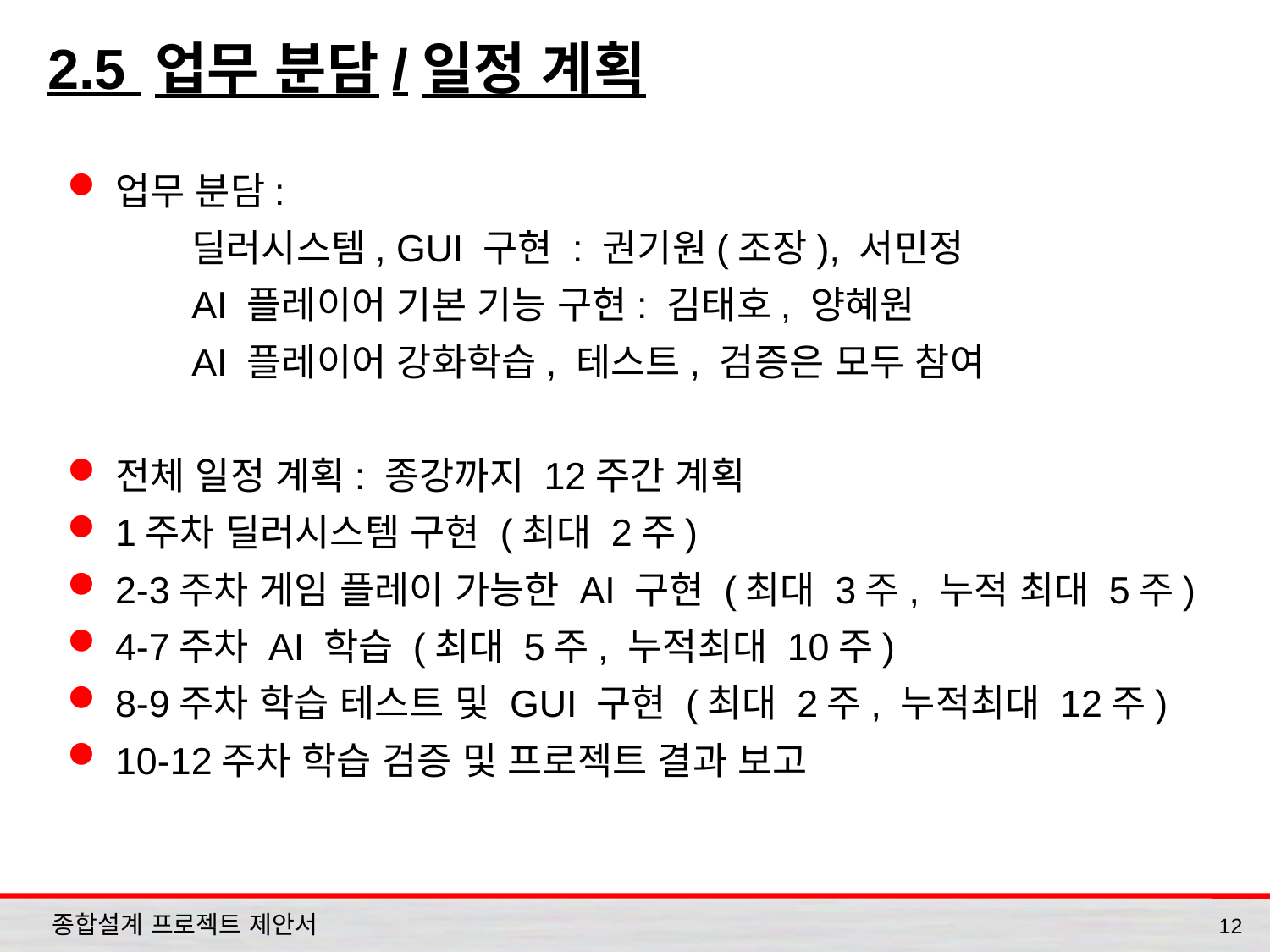

# 2.5 업무 분담/일정 계획
업무 분담:
	딜러시스템, GUI 구현 : 권기원(조장), 서민정
	AI 플레이어 기본 기능 구현: 김태호, 양혜원
	AI 플레이어 강화학습, 테스트, 검증은 모두 참여

전체 일정 계획: 종강까지 12주간 계획
1주차 딜러시스템 구현 (최대 2주)
2-3주차 게임 플레이 가능한 AI 구현 (최대 3주, 누적 최대 5주)
4-7주차 AI 학습 (최대 5주, 누적최대 10주)
8-9주차 학습 테스트 및 GUI 구현 (최대 2주, 누적최대 12주)
10-12주차 학습 검증 및 프로젝트 결과 보고